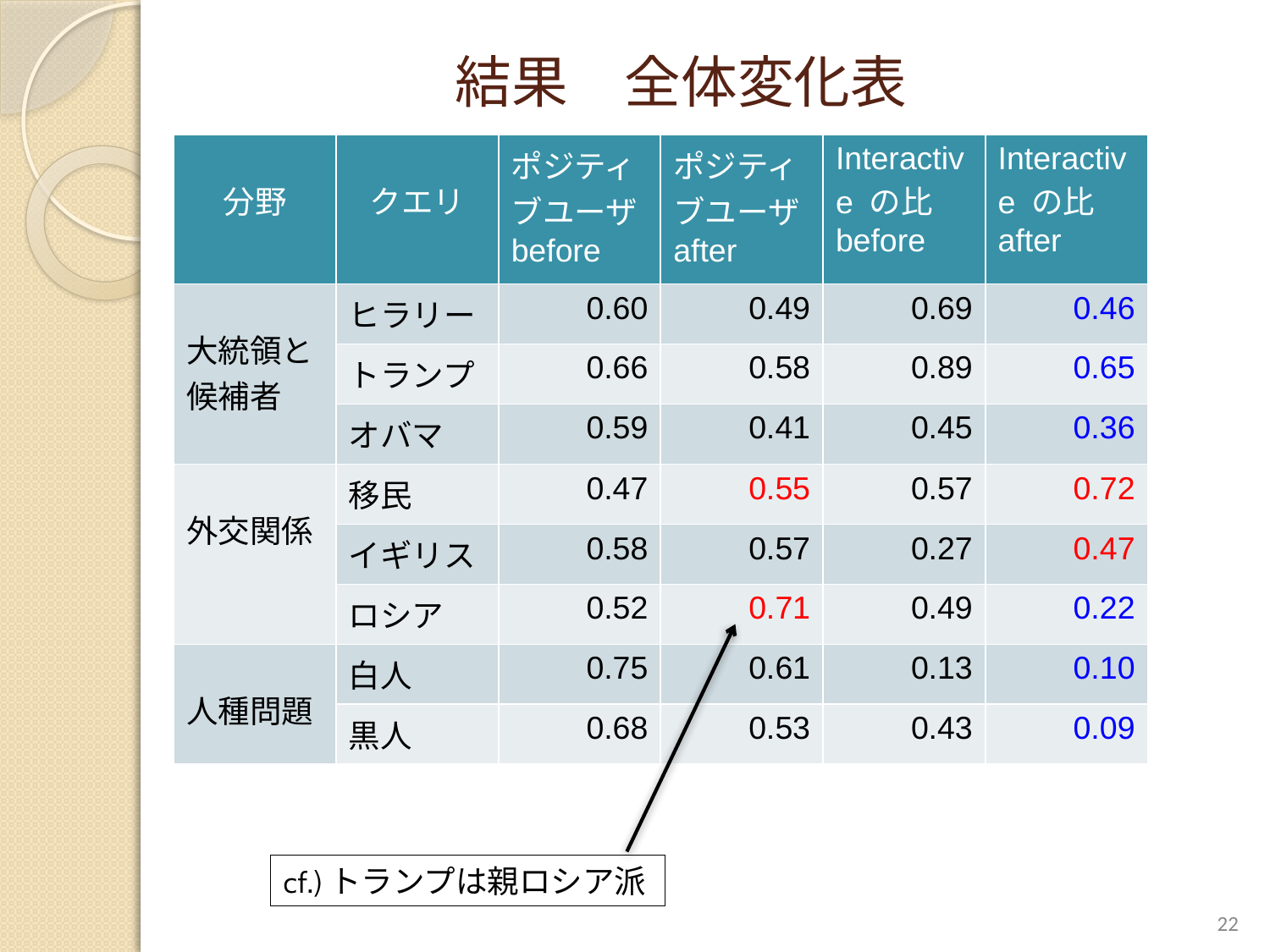

# 結果　全体変化表
| 分野 | クエリ | ポジティブユーザ before | ポジティブユーザ after | Interactive の比 before | Interactive の比 after |
| --- | --- | --- | --- | --- | --- |
| 大統領と 候補者 | ヒラリー | 0.60 | 0.49 | 0.69 | 0.46 |
|  | トランプ | 0.66 | 0.58 | 0.89 | 0.65 |
|  | オバマ | 0.59 | 0.41 | 0.45 | 0.36 |
| 外交関係 | 移民 | 0.47 | 0.55 | 0.57 | 0.72 |
|  | イギリス | 0.58 | 0.57 | 0.27 | 0.47 |
|  | ロシア | 0.52 | 0.71 | 0.49 | 0.22 |
| 人種問題 | 白人 | 0.75 | 0.61 | 0.13 | 0.10 |
|  | 黒人 | 0.68 | 0.53 | 0.43 | 0.09 |
cf.)トランプは親ロシア派

22